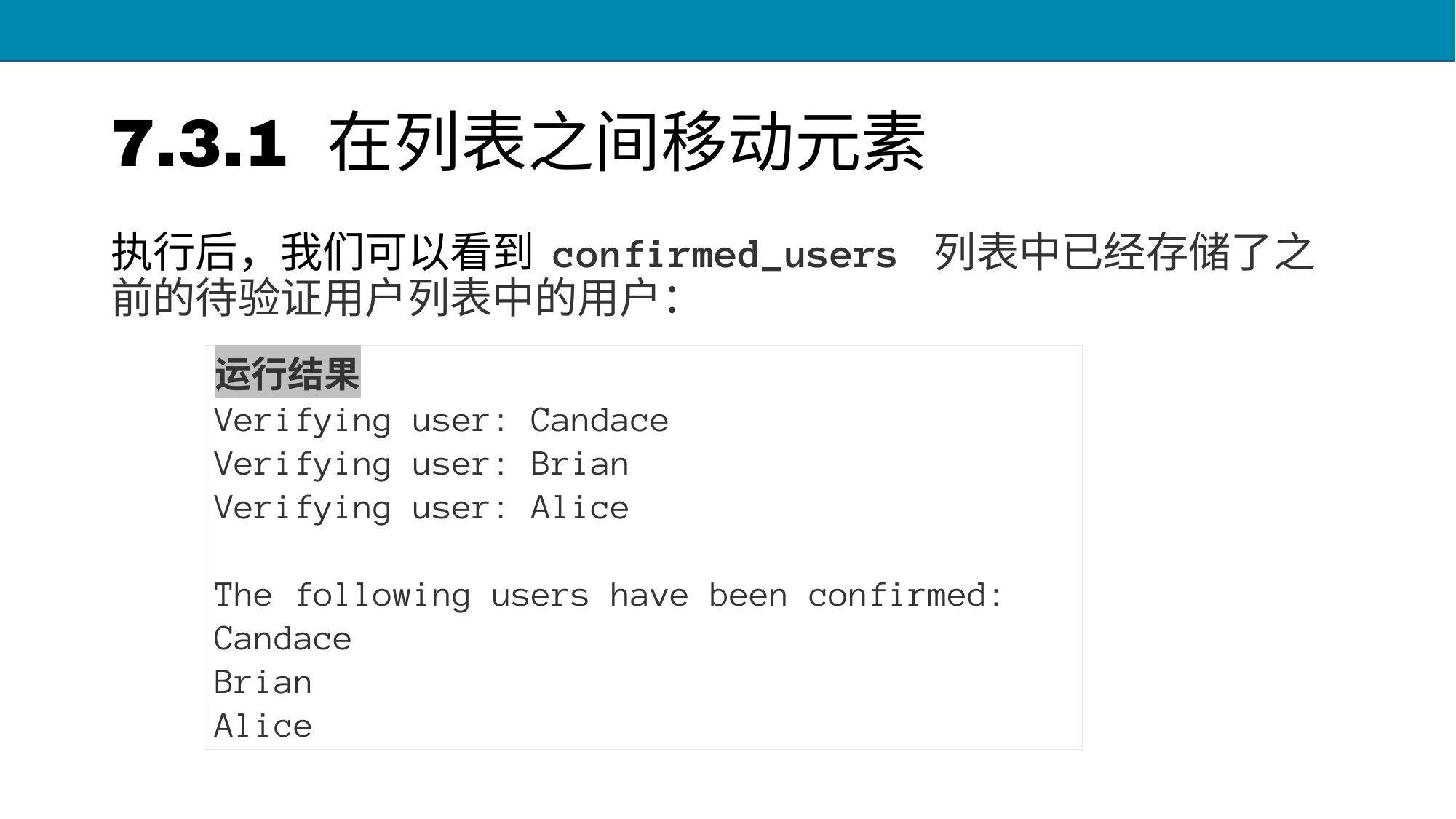

# 7.3.1 在列表之间移动元素
执行后，我们可以看到 confirmed_users 列表中已经存储了之前的待验证用户列表中的用户：
运行结果
Verifying user: Candace
Verifying user: Brian
Verifying user: Alice

The following users have been confirmed:
Candace
Brian
Alice